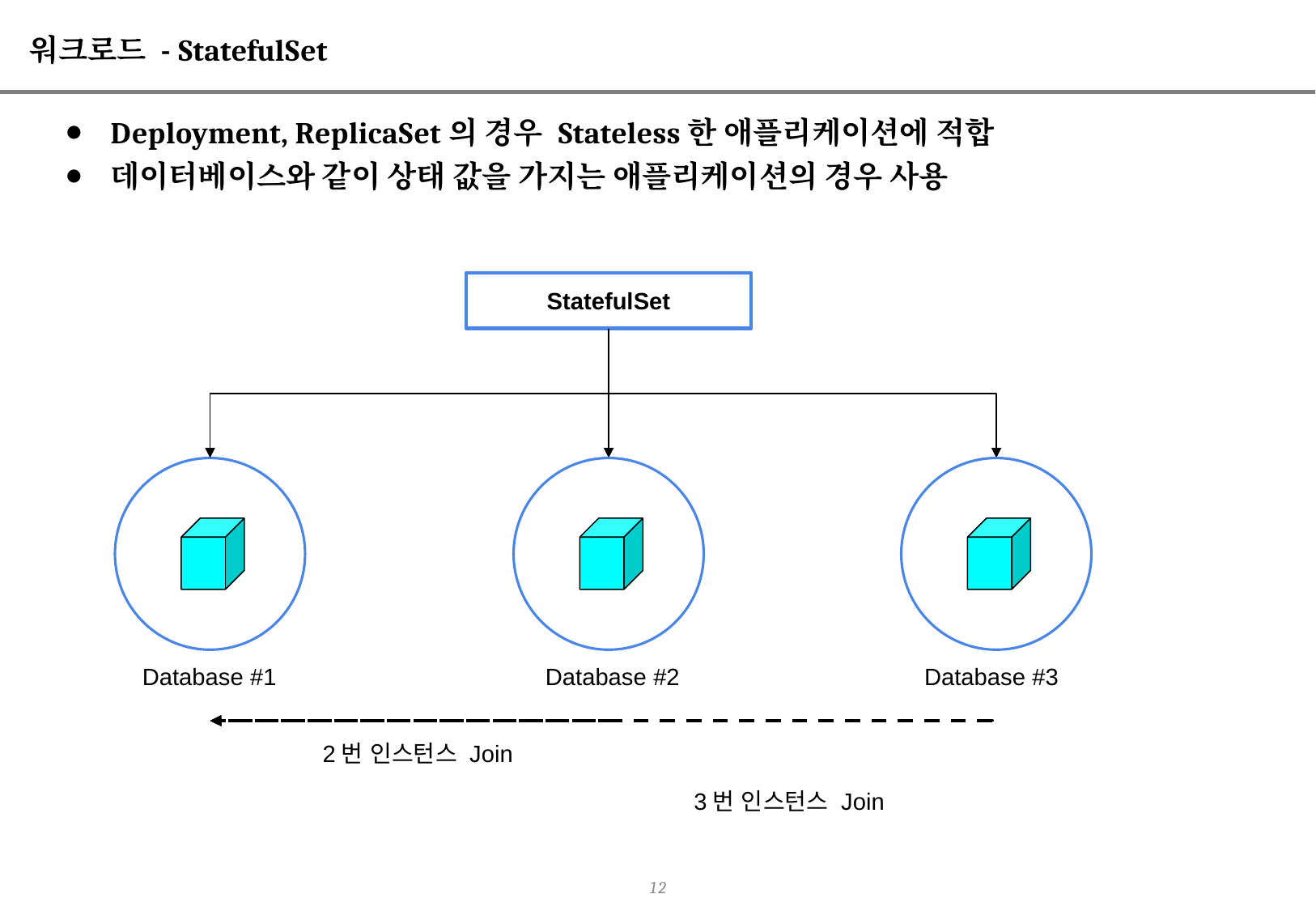

# 워크로드 - StatefulSet
Deployment, ReplicaSet의 경우 Stateless한 애플리케이션에 적합
데이터베이스와 같이 상태 값을 가지는 애플리케이션의 경우 사용
StatefulSet

Database #2
Database #1
Database #3
2번 인스턴스 Join
3번 인스턴스 Join